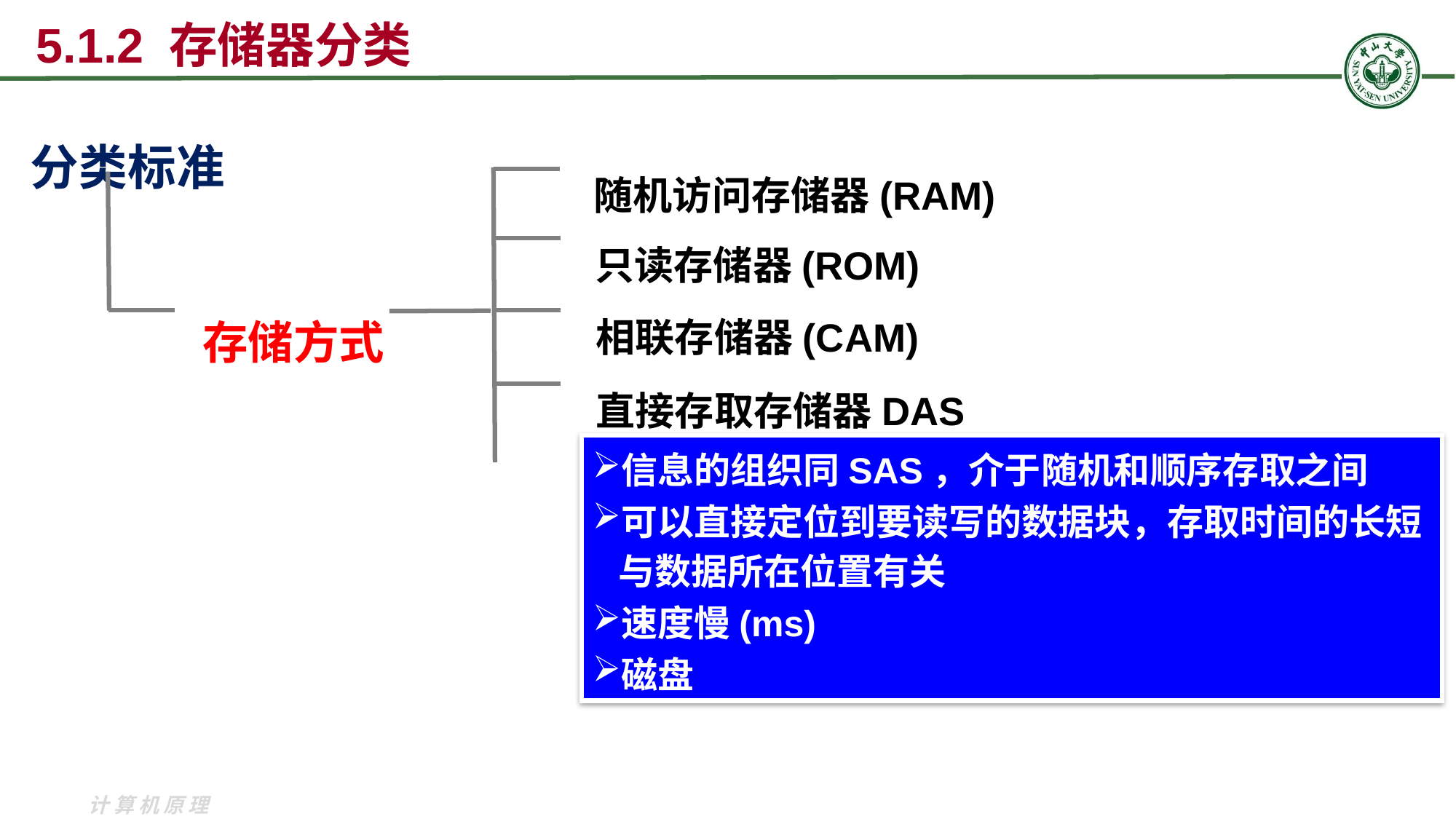

5.1.2 存储器分类
分类标准
随机访问存储器(RAM)
只读存储器(ROM)
存储方式
相联存储器(CAM)
直接存取存储器DAS

信息的组织同SAS，介于随机和顺序存取之间
可以直接定位到要读写的数据块，存取时间的长短与数据所在位置有关
速度慢(ms)
磁盘